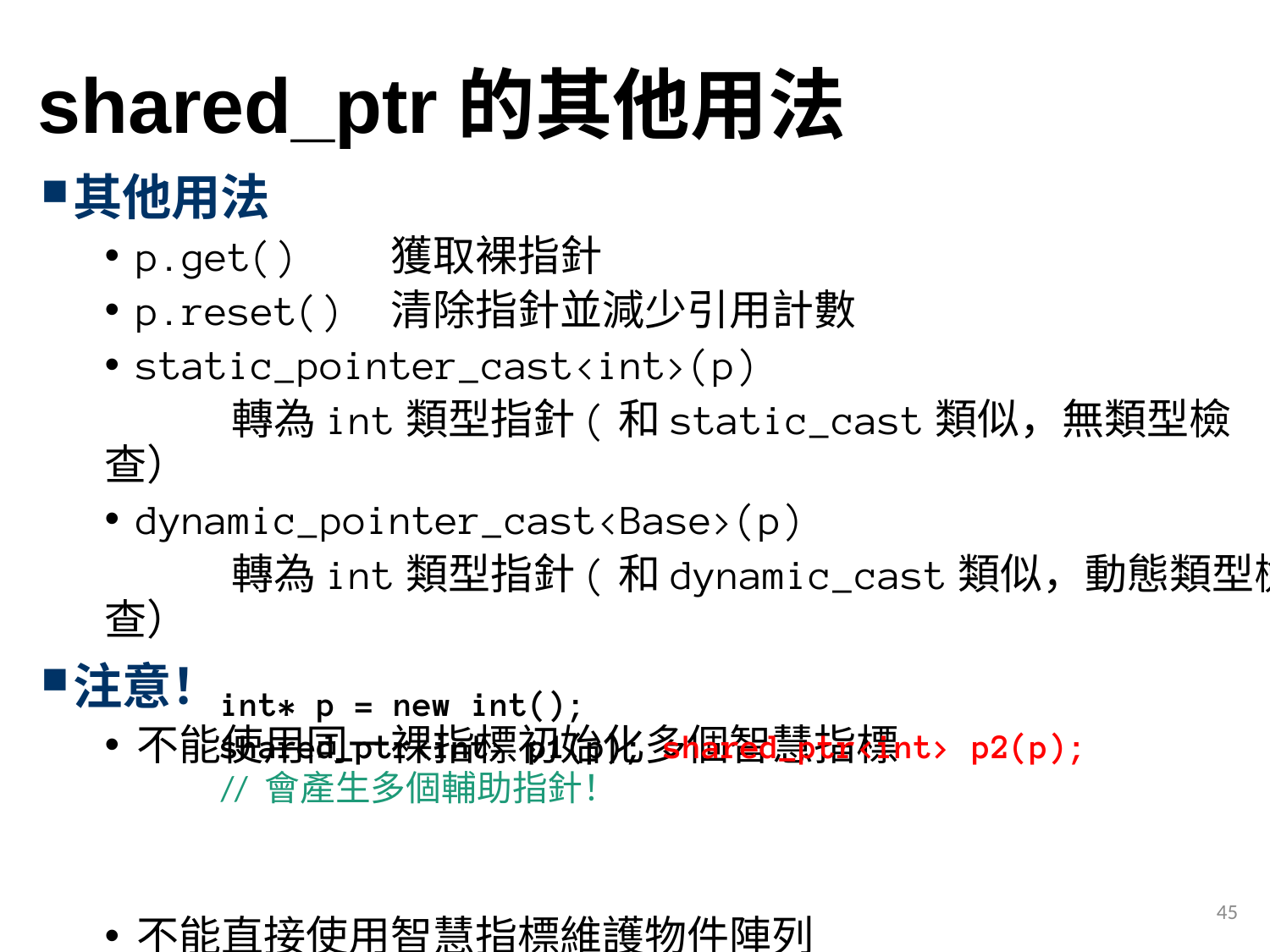

# shared_ptr的其他用法
其他用法
p.get()	獲取裸指針
p.reset()	清除指針並減少引用計數
static_pointer_cast<int>(p)
	轉為int類型指針(和static_cast類似，無類型檢查）
dynamic_pointer_cast<Base>(p)
	轉為int類型指針(和dynamic_cast類似，動態類型檢查）
注意！
不能使用同一裸指標初始化多個智慧指標
不能直接使用智慧指標維護物件陣列
(為什麼？)
int* p = new int();
shared_ptr<int> p1(p); shared_ptr<int> p2(p);
// 會產生多個輔助指針！
45